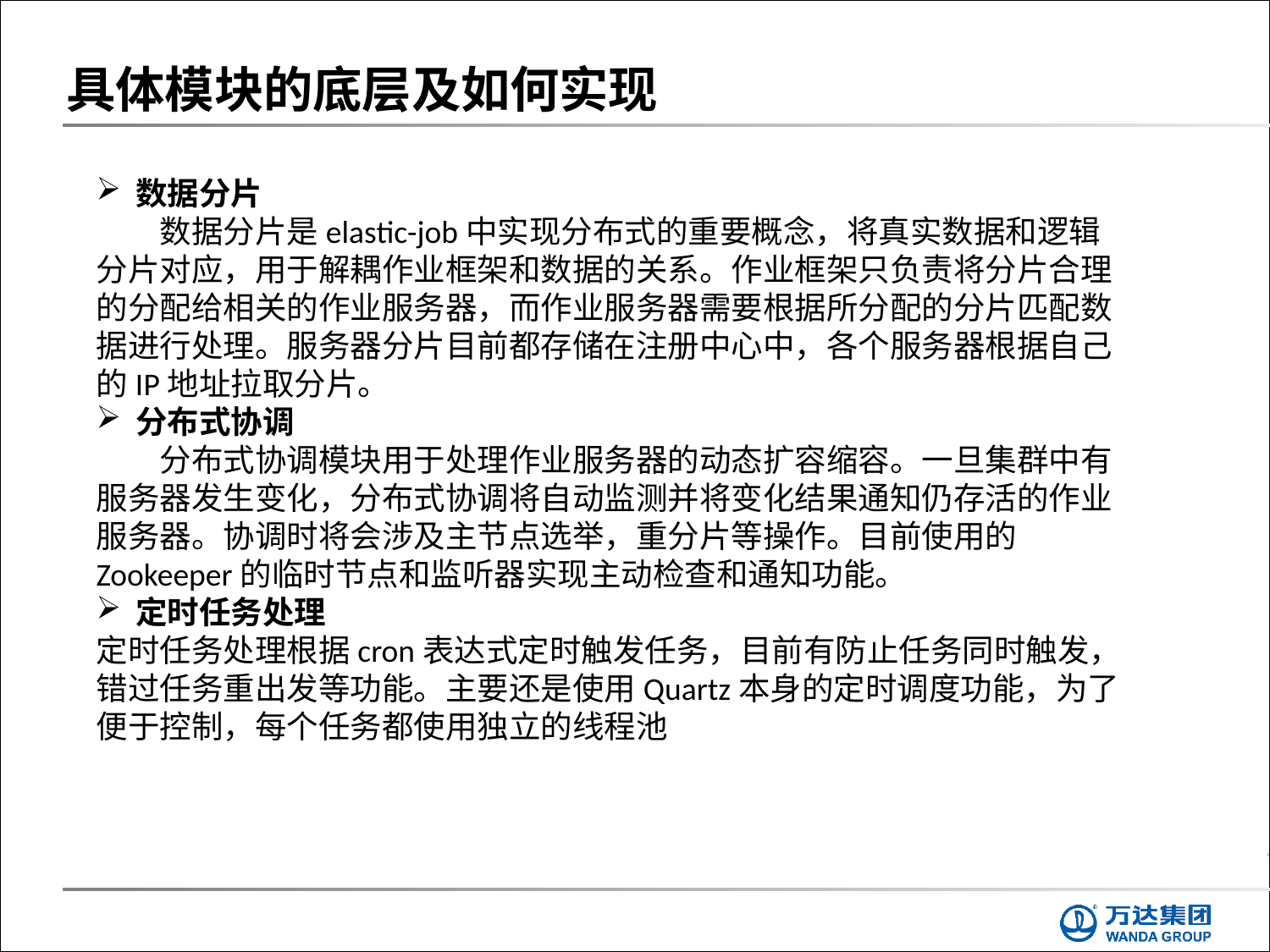

# 具体模块的底层及如何实现
数据分片
数据分片是elastic-job中实现分布式的重要概念，将真实数据和逻辑分片对应，用于解耦作业框架和数据的关系。作业框架只负责将分片合理的分配给相关的作业服务器，而作业服务器需要根据所分配的分片匹配数据进行处理。服务器分片目前都存储在注册中心中，各个服务器根据自己的IP地址拉取分片。
分布式协调
分布式协调模块用于处理作业服务器的动态扩容缩容。一旦集群中有服务器发生变化，分布式协调将自动监测并将变化结果通知仍存活的作业服务器。协调时将会涉及主节点选举，重分片等操作。目前使用的Zookeeper的临时节点和监听器实现主动检查和通知功能。
定时任务处理
定时任务处理根据cron表达式定时触发任务，目前有防止任务同时触发，错过任务重出发等功能。主要还是使用Quartz本身的定时调度功能，为了便于控制，每个任务都使用独立的线程池